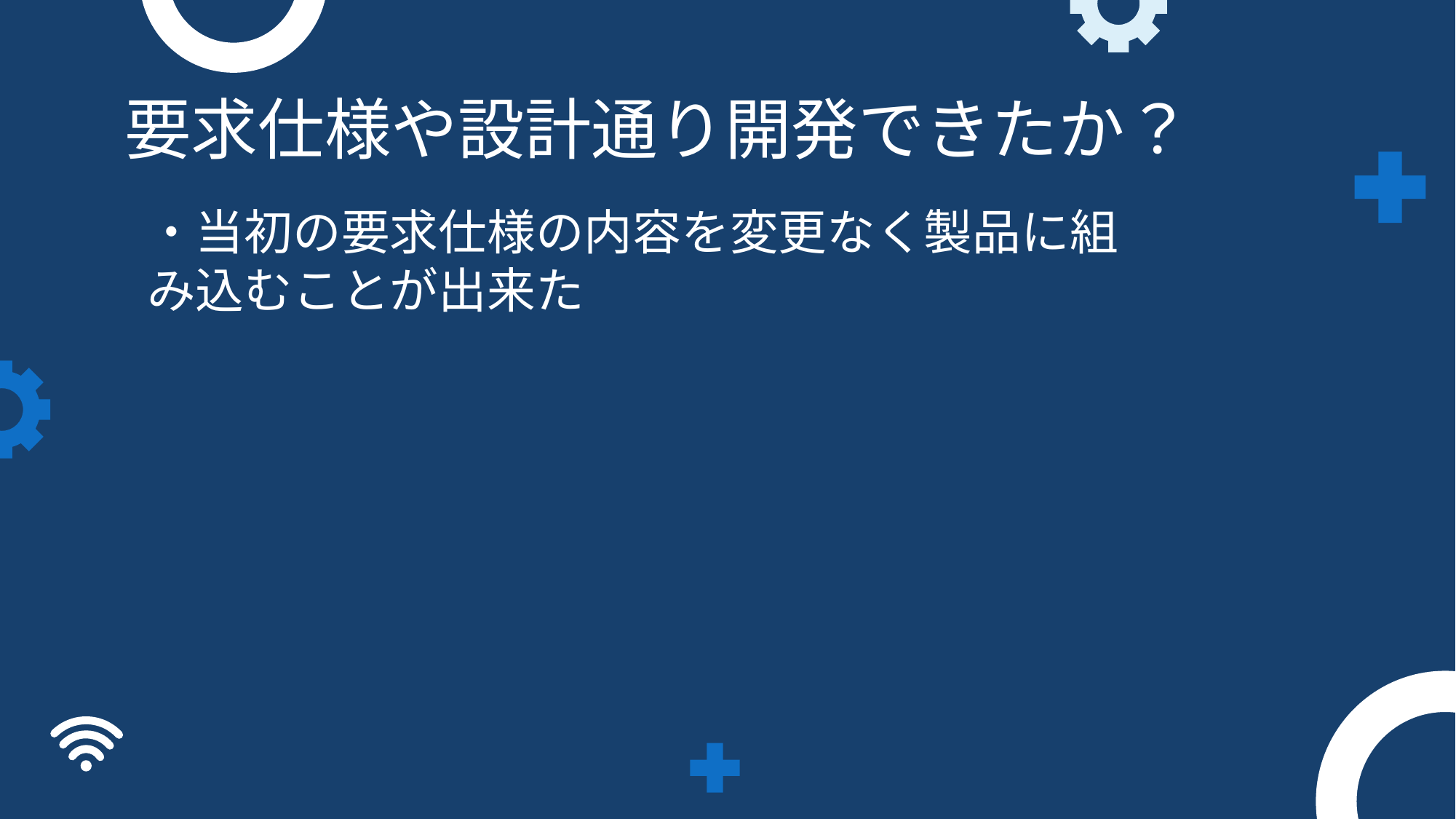

# 要求仕様や設計通り開発できたか？
・当初の要求仕様の内容を変更なく製品に組み込むことが出来た